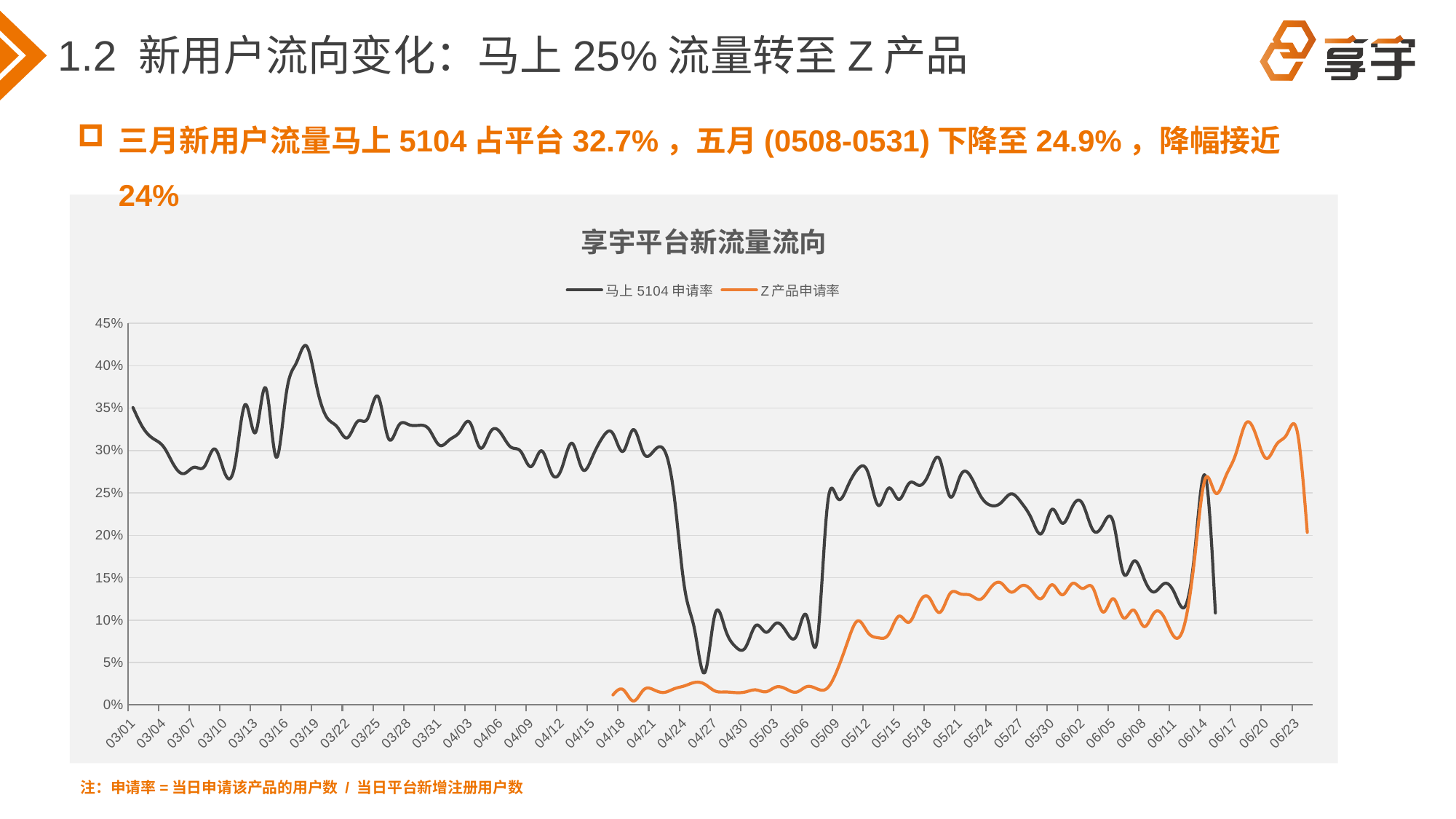

# 1.2 新用户流向变化：马上25%流量转至Z产品
三月新用户流量马上5104占平台32.7%，五月(0508-0531)下降至24.9%，降幅接近24%

### Chart: 享宇平台新流量流向

| Category | 马上5104申请率 | Z产品申请率 |
|---|---|---|
| 43525 | 0.350641773628938 | None |
| 43526 | 0.326492537313433 | None |
| 43527 | 0.313864306784661 | None |
| 43528 | 0.304298642533937 | None |
| 43529 | 0.282891022021457 | None |
| 43530 | 0.2728285077951 | None |
| 43531 | 0.280332409972299 | None |
| 43532 | 0.28125 | None |
| 43533 | 0.30189701897019 | None |
| 43534 | 0.273056057866184 | None |
| 43535 | 0.284648850217526 | None |
| 43536 | 0.354430379746835 | None |
| 43537 | 0.321338383838384 | None |
| 43538 | 0.373654211526282 | None |
| 43539 | 0.292517006802721 | None |
| 43540 | 0.366690240452617 | None |
| 43541 | 0.403472222222222 | None |
| 43542 | 0.423092783505155 | None |
| 43543 | 0.374703931785883 | None |
| 43544 | 0.338709677419355 | None |
| 43545 | 0.327752197572206 | None |
| 43546 | 0.315092674315975 | None |
| 43547 | 0.334406623735051 | None |
| 43548 | 0.338200659444183 | None |
| 43549 | 0.363591996095656 | None |
| 43550 | 0.314678448699067 | None |
| 43551 | 0.329229122055675 | None |
| 43552 | 0.330561330561331 | None |
| 43553 | 0.329749103942652 | None |
| 43554 | 0.324894514767932 | None |
| 43555 | 0.306296691568837 | None |
| 43556 | 0.312773190869354 | None |
| 43557 | 0.322167487684729 | None |
| 43558 | 0.332997481108312 | None |
| 43559 | 0.30310621242485 | None |
| 43560 | 0.321978021978022 | None |
| 43561 | 0.320837927232635 | None |
| 43562 | 0.304078471863707 | None |
| 43563 | 0.298521697663329 | None |
| 43564 | 0.281142294436238 | None |
| 43565 | 0.299655002464268 | None |
| 43566 | 0.272874932322685 | None |
| 43567 | 0.279485746226942 | None |
| 43568 | 0.30852417302799 | None |
| 43569 | 0.278125 | None |
| 43570 | 0.292873051224944 | None |
| 43571 | 0.315726290516206 | None |
| 43572 | 0.32 | 0.0118032786885246 |
| 43573 | 0.299101412066752 | 0.0179717586649551 |
| 43574 | 0.324701195219123 | 0.00464807436918991 |
| 43575 | 0.296766011414077 | 0.0177552314521243 |
| 43576 | 0.299514301133297 | 0.0178089584457636 |
| 43577 | 0.300928454396505 | 0.0147460404150737 |
| 43578 | 0.246028143440763 | 0.0190649114843395 |
| 43579 | 0.139013452914798 | 0.0224215246636771 |
| 43580 | 0.0884988797610157 | 0.0265123226288275 |
| 43581 | 0.0381543921916593 | 0.0244010647737356 |
| 43582 | 0.107092531705026 | 0.0164396430248943 |
| 43583 | 0.0893980233602875 | 0.0152740341419587 |
| 43584 | 0.0687224669603524 | 0.0145374449339207 |
| 43585 | 0.0680655066530194 | 0.015353121801433 |
| 43586 | 0.093734583127775 | 0.0177602368031574 |
| 43587 | 0.0856713426853707 | 0.0155310621242485 |
| 43588 | 0.0964646464646465 | 0.0212121212121212 |
| 43589 | 0.0858867223769731 | 0.0185701021355617 |
| 43590 | 0.0818910932883073 | 0.0151962853524694 |
| 43591 | 0.104532462229481 | 0.0216414863209473 |
| 43592 | 0.075634792004322 | 0.0189086980010805 |
| 43593 | 0.234804862444018 | 0.0198336532309661 |
| 43594 | 0.243663594470046 | 0.0420506912442396 |
| 43595 | 0.257989540964556 | 0.0749564206856479 |
| 43596 | 0.278372591006424 | 0.099214846538187 |
| 43597 | 0.273584905660377 | 0.0849056603773585 |
| 43598 | 0.235210263720599 | 0.0791161796151105 |
| 43599 | 0.255570117955439 | 0.0832241153342071 |
| 43600 | 0.242316784869976 | 0.104609929078014 |
| 43601 | 0.261266747868453 | 0.097442143727162 |
| 43602 | 0.258815701929474 | 0.120425815036593 |
| 43603 | 0.274224192526916 | 0.126029132362255 |
| 43604 | 0.289820359281437 | 0.108982035928144 |
| 43605 | 0.24576802507837 | 0.131034482758621 |
| 43606 | 0.269686411149826 | 0.131010452961672 |
| 43607 | 0.270180120080053 | 0.129419613075384 |
| 43608 | 0.246520874751491 | 0.124585818422797 |
| 43609 | 0.235294117647059 | 0.138332255979315 |
| 43610 | 0.23827392120075 | 0.143839899937461 |
| 43611 | 0.248847926267281 | 0.132982225148124 |
| 43612 | 0.238503985285101 | 0.140404659717964 |
| 43613 | 0.219419924337957 | 0.134930643127364 |
| 43614 | 0.20248790601244 | 0.125777470628887 |
| 43615 | 0.23066392881588 | 0.141683778234086 |
| 43616 | 0.214329454990814 | 0.129822412737293 |
| 43617 | 0.233836858006042 | 0.143202416918429 |
| 43618 | 0.23718791064389 | 0.137319316688568 |
| 43619 | 0.20633971291866 | 0.138157894736842 |
| 43620 | 0.21259842519685 | 0.109520400858984 |
| 43621 | 0.215605749486653 | 0.125256673511294 |
| 43622 | 0.154962275101567 | 0.10272780034823 |
| 43623 | 0.169424222369292 | 0.111846459298478 |
| 43624 | 0.149418248622168 | 0.0924678505817514 |
| 43625 | 0.133168927250308 | 0.108508014796547 |
| 43626 | 0.143126177024482 | 0.102950408035154 |
| 43627 | 0.131920710868079 | 0.0799726589200273 |
| 43628 | 0.115444617784711 | 0.0959438377535101 |
| 43629 | 0.182496607869742 | 0.176390773405699 |
| 43630 | 0.270469798657718 | 0.266442953020134 |
| 43631 | 0.108441558441558 | 0.25 |
| 43632 | None | 0.269306930693069 |
| 43633 | None | 0.295918367346939 |
| 43634 | None | 0.332374928119609 |
| 43635 | None | 0.317409766454352 |
| 43636 | None | 0.290677475390851 |
| 43637 | None | 0.307377049180328 |
| 43638 | None | 0.319148936170213 |
| 43639 | None | 0.323181049069374 |
| 43640 | None | 0.203501094091904 |
注：申请率=当日申请该产品的用户数 / 当日平台新增注册用户数